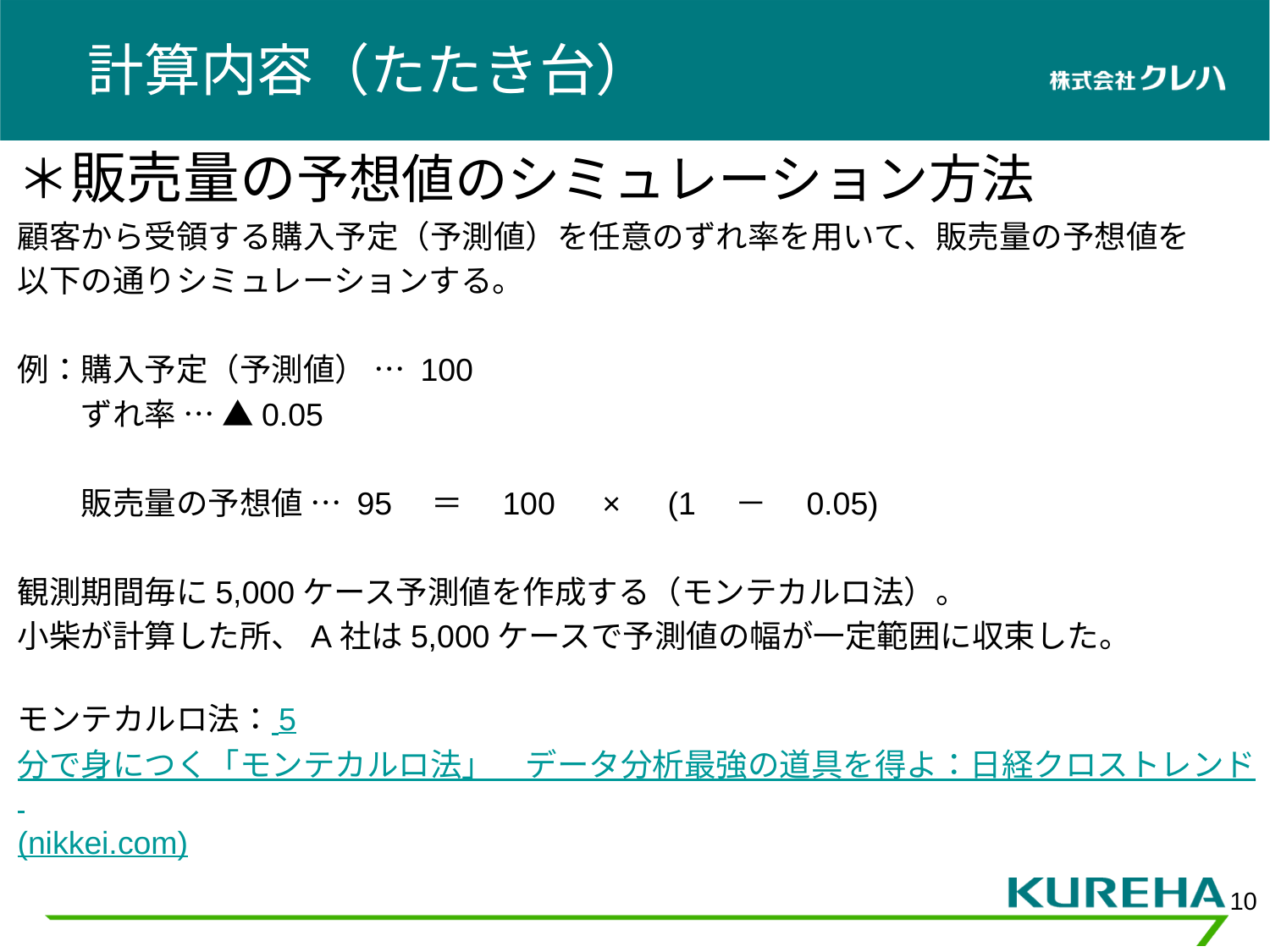

# 計算内容（たたき台）

＊販売量の予想値のシミュレーション方法
顧客から受領する購入予定（予測値）を任意のずれ率を用いて、販売量の予想値を
以下の通りシミュレーションする。

例：購入予定（予測値） … 100
　　ずれ率 … ▲0.05

　　販売量の予想値 … 95　＝　100　×　(1　－　0.05)

観測期間毎に5,000ケース予測値を作成する（モンテカルロ法）。
小柴が計算した所、A社は5,000ケースで予測値の幅が一定範囲に収束した。
モンテカルロ法： 5分で身につく「モンテカルロ法」　データ分析最強の道具を得よ：日経クロストレンド (nikkei.com)

10